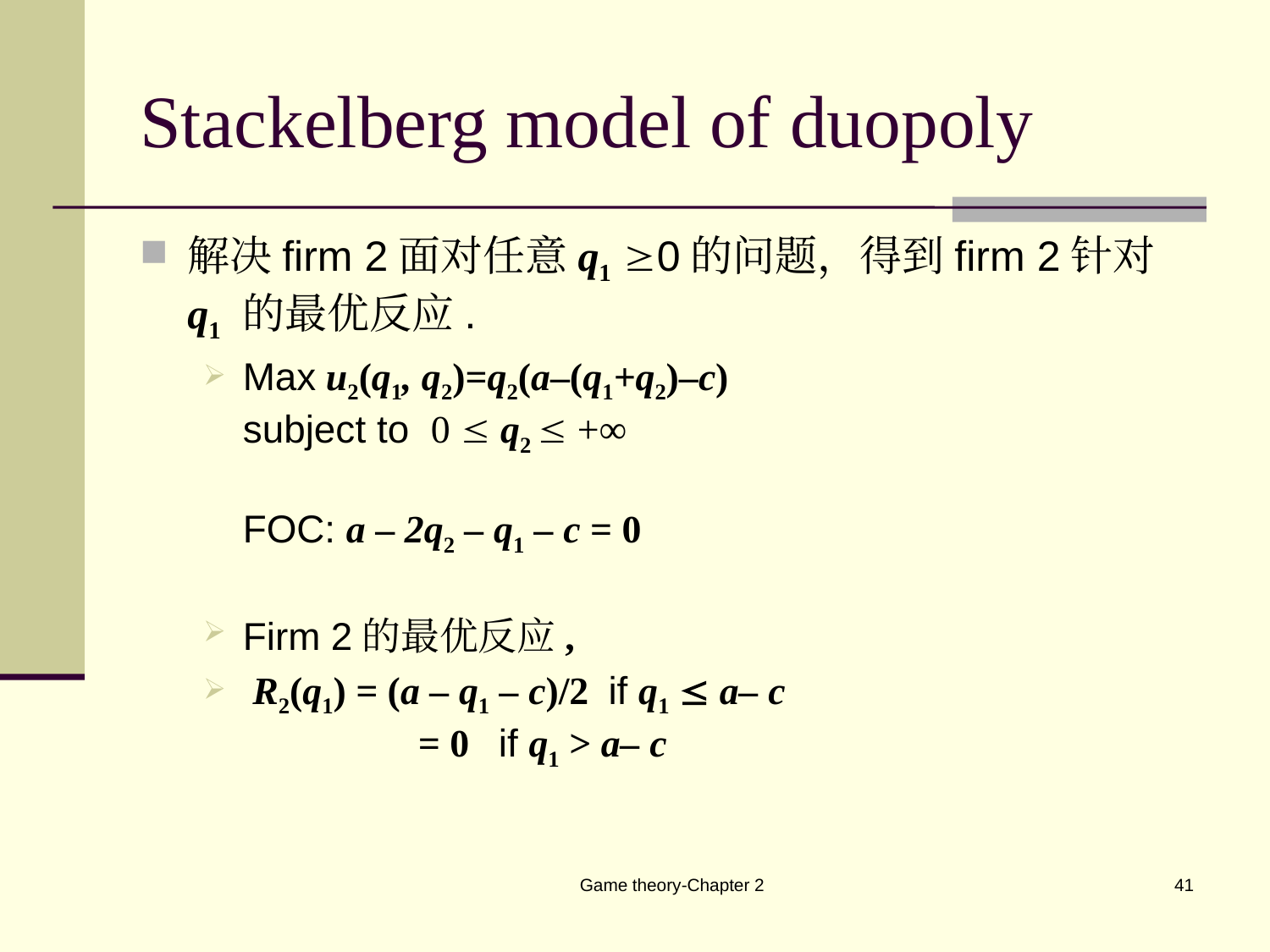

# Stackelberg model of duopoly
解决firm 2面对任意q1 ≥0的问题，得到firm 2针对q1 的最优反应.
Max u2(q1, q2)=q2(a–(q1+q2)–c)
subject to  0 ≤ q2 ≤ +∞
FOC: a – 2q2 – q1 – c = 0
Firm 2的最优反应,
 R2(q1) = (a – q1 – c)/2  if q1 ≤ a– c
                  = 0   if q1 > a– c
Game theory-Chapter 2
41